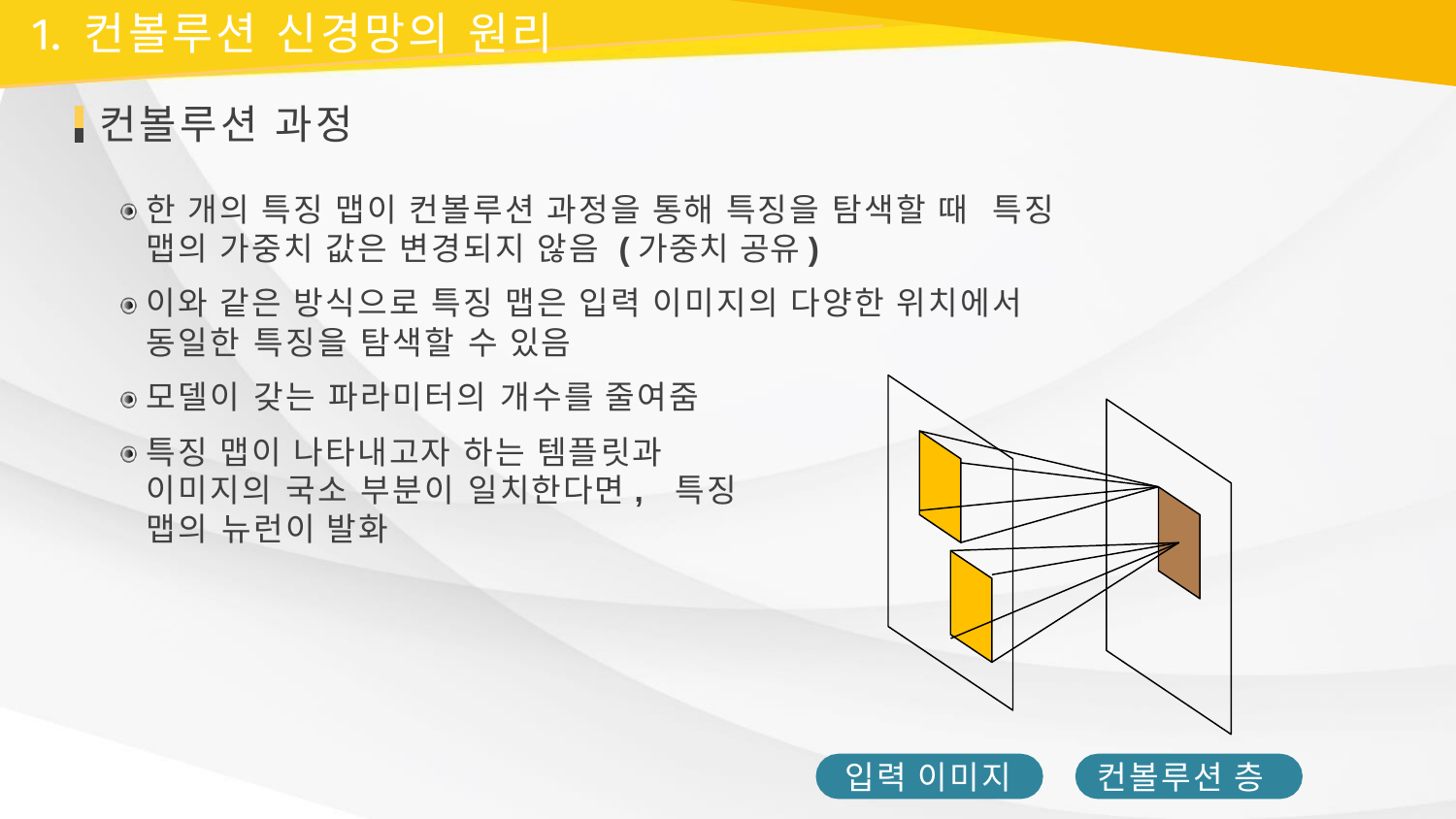

# 1. 컨볼루션 신경망의 원리
컨볼루션 과정
한 개의 특징 맵이 컨볼루션 과정을 통해 특징을 탐색할 때  특징 맵의 가중치 값은 변경되지 않음 (가중치 공유)
이와 같은 방식으로 특징 맵은 입력 이미지의 다양한 위치에서  동일한 특징을 탐색할 수 있음
모델이 갖는 파라미터의 개수를 줄여줌
특징 맵이 나타내고자 하는 템플릿과  이미지의 국소 부분이 일치한다면,  특징 맵의 뉴런이 발화

입력 이미지
컨볼루션 층